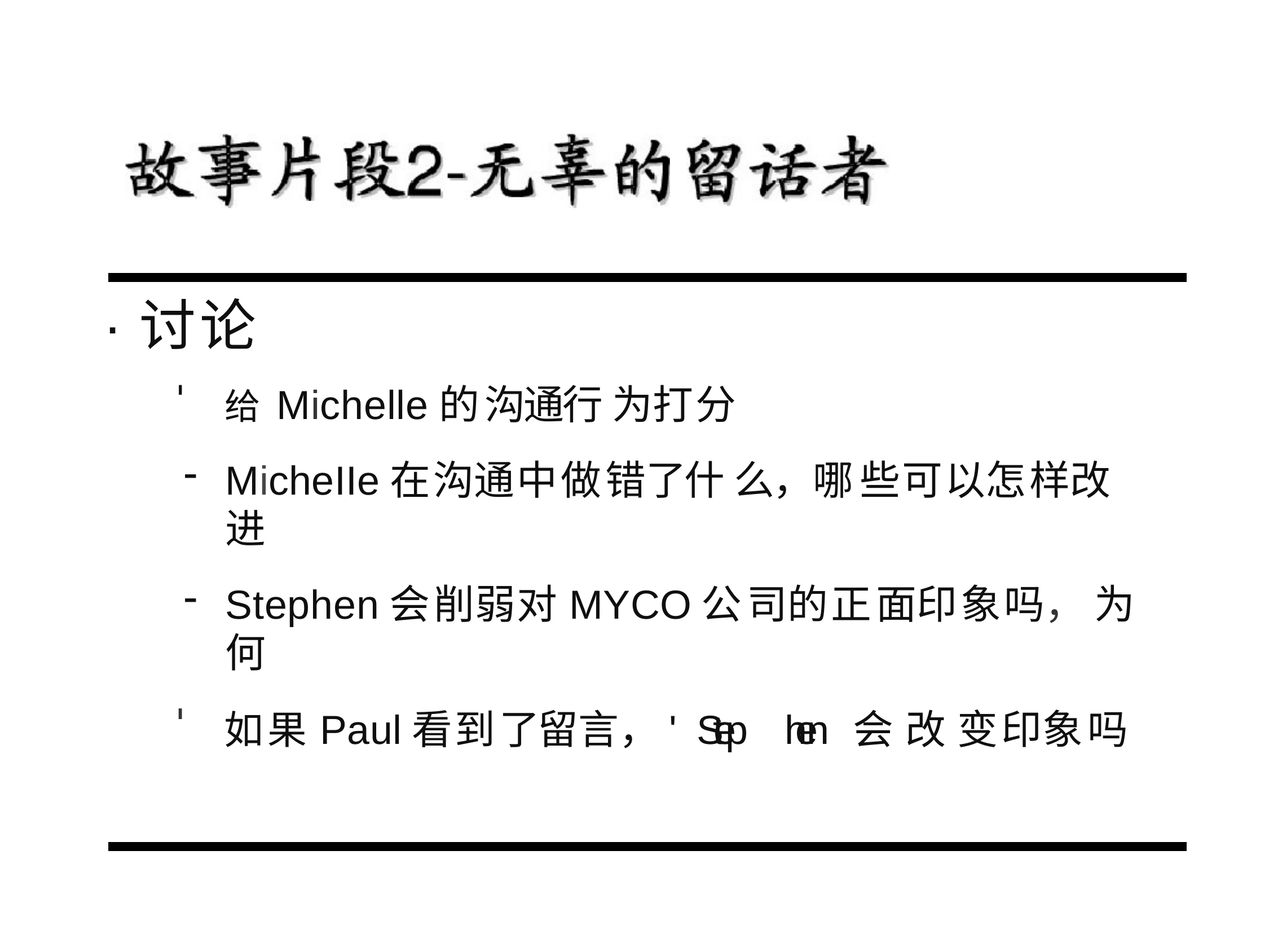

# ·讨论
给Michelle的沟通行 为打分
MicheIIe在沟通中做错了什 么，哪些可以怎样改进
Stephen会削弱对MYCO公司的正面印象吗， 为何
如果Paul看到了留言，'	Step	hen	会 改 变印象吗